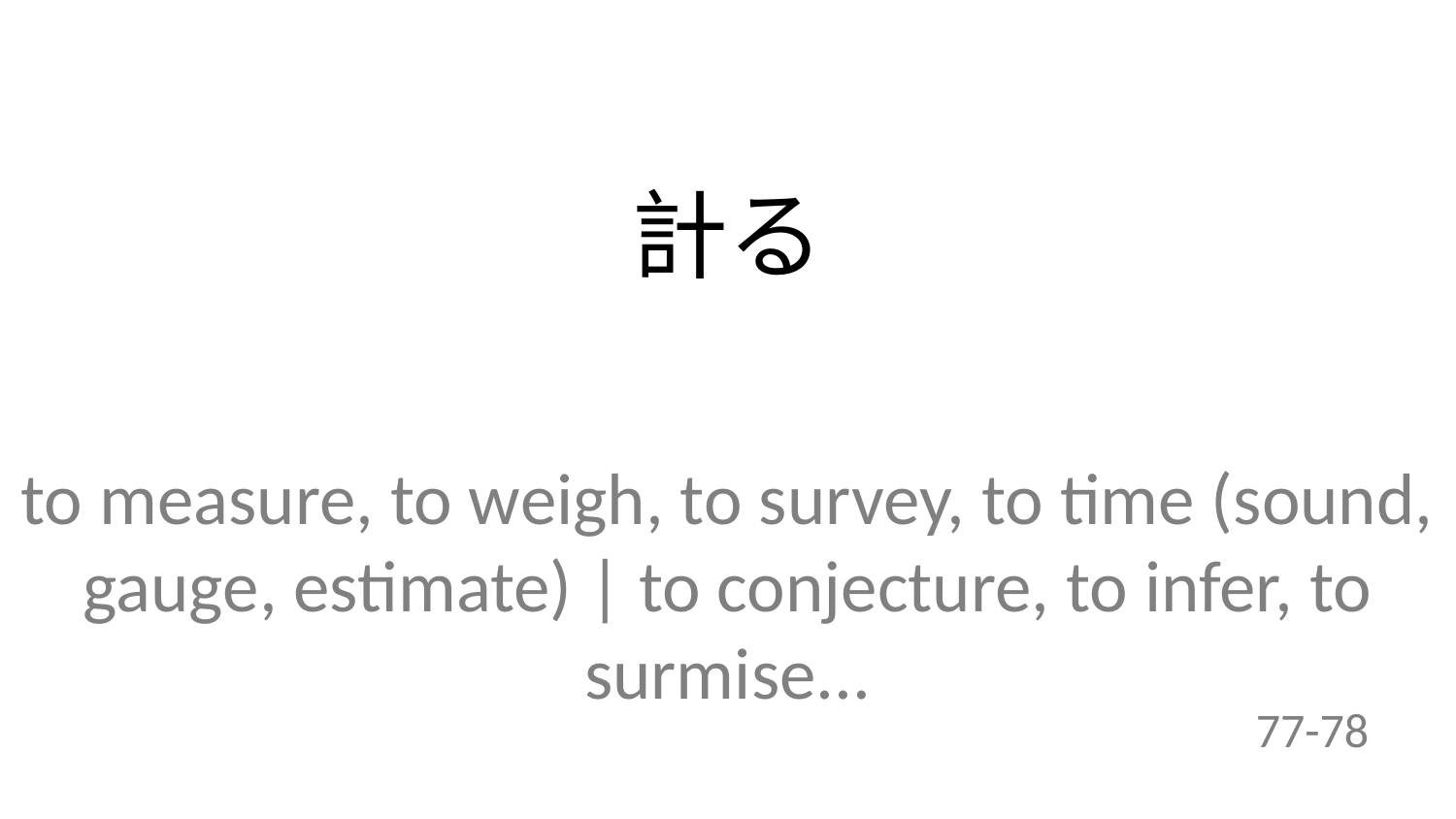

計る

to measure, to weigh, to survey, to time (sound, gauge, estimate) | to conjecture, to infer, to surmise...
77-78